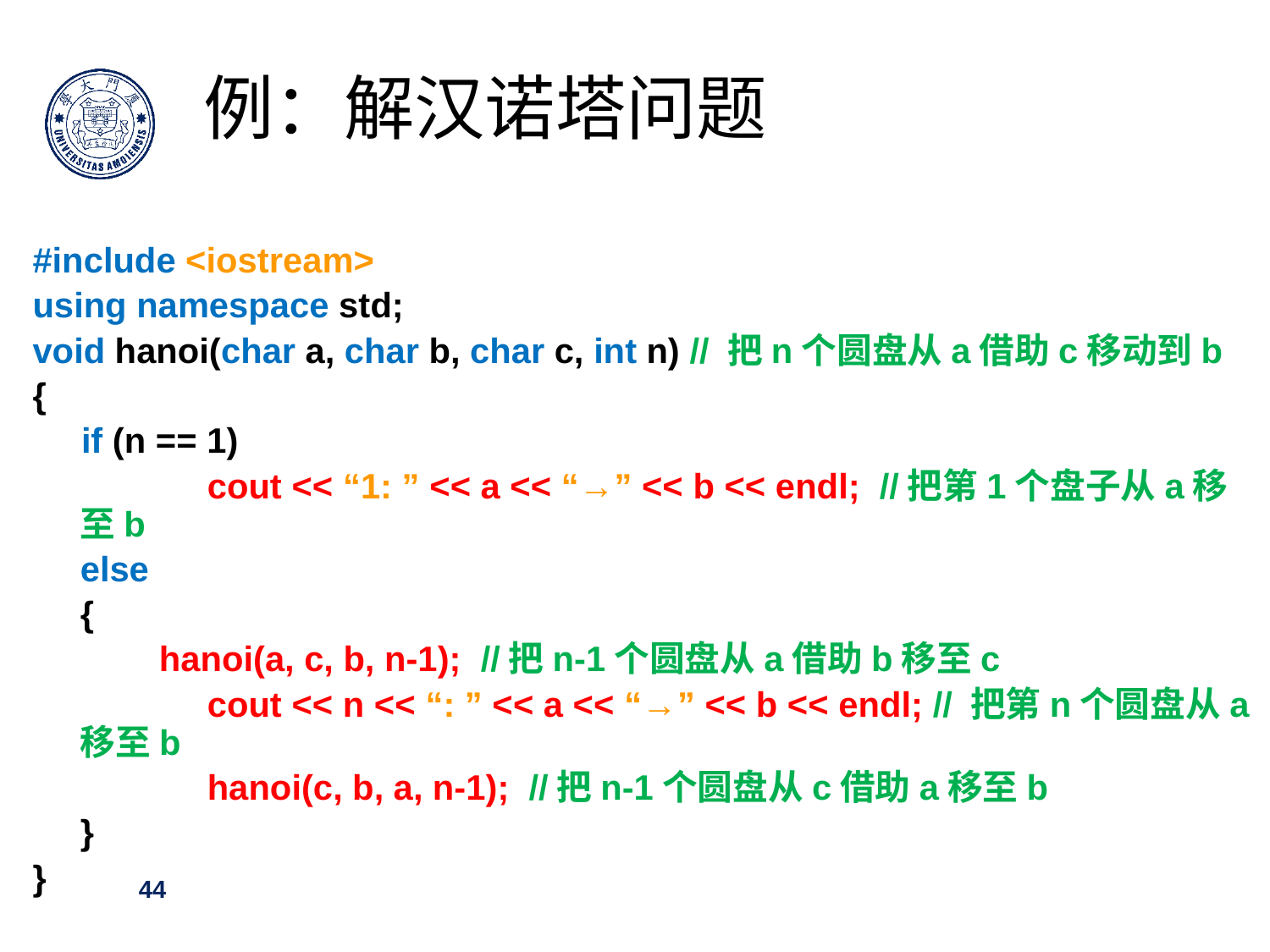

例：解汉诺塔问题
#include <iostream>
using namespace std;
void hanoi(char a, char b, char c, int n) // 把n个圆盘从a借助c移动到b
{
     if (n == 1)
		cout << “1: ” << a << “→” << b << endl;  //把第1个盘子从a移至b
	else
	{
             hanoi(a, c, b, n-1);  //把n-1个圆盘从a借助b移至c
		cout << n << “: ” << a << “→” << b << endl; // 把第n个圆盘从a移至b
		hanoi(c, b, a, n-1);  //把n-1个圆盘从c借助a移至b
	}
}
44